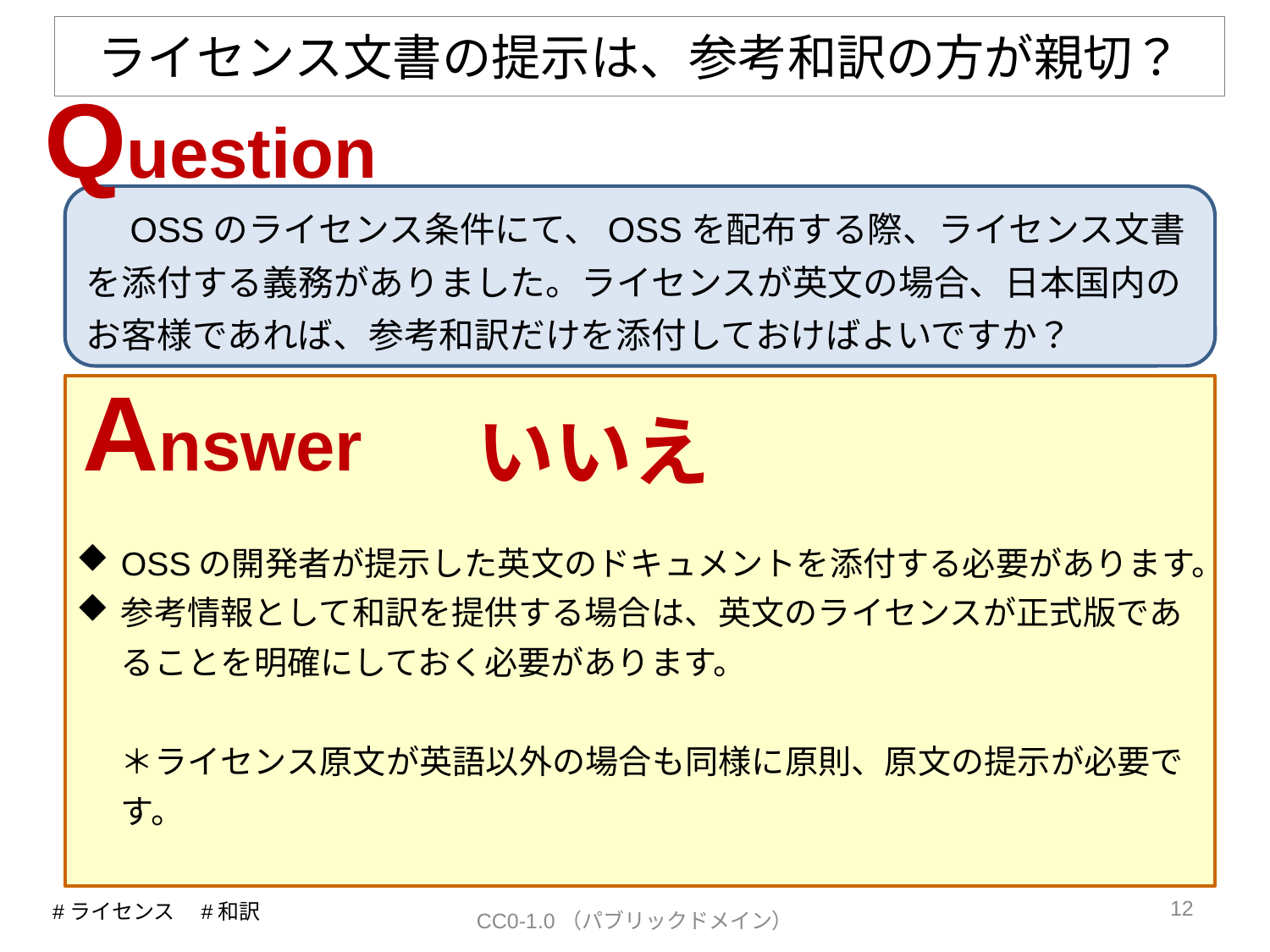

# ライセンス文書の提示は、参考和訳の方が親切？
Question
　OSSのライセンス条件にて、OSSを配布する際、ライセンス文書を添付する義務がありました。ライセンスが英文の場合、日本国内のお客様であれば、参考和訳だけを添付しておけばよいですか？
Answer

いいえ
OSSの開発者が提示した英文のドキュメントを添付する必要があります。
参考情報として和訳を提供する場合は、英文のライセンスが正式版であることを明確にしておく必要があります。
＊ライセンス原文が英語以外の場合も同様に原則、原文の提示が必要です。
12
#ライセンス　#和訳
CC0-1.0（パブリックドメイン）